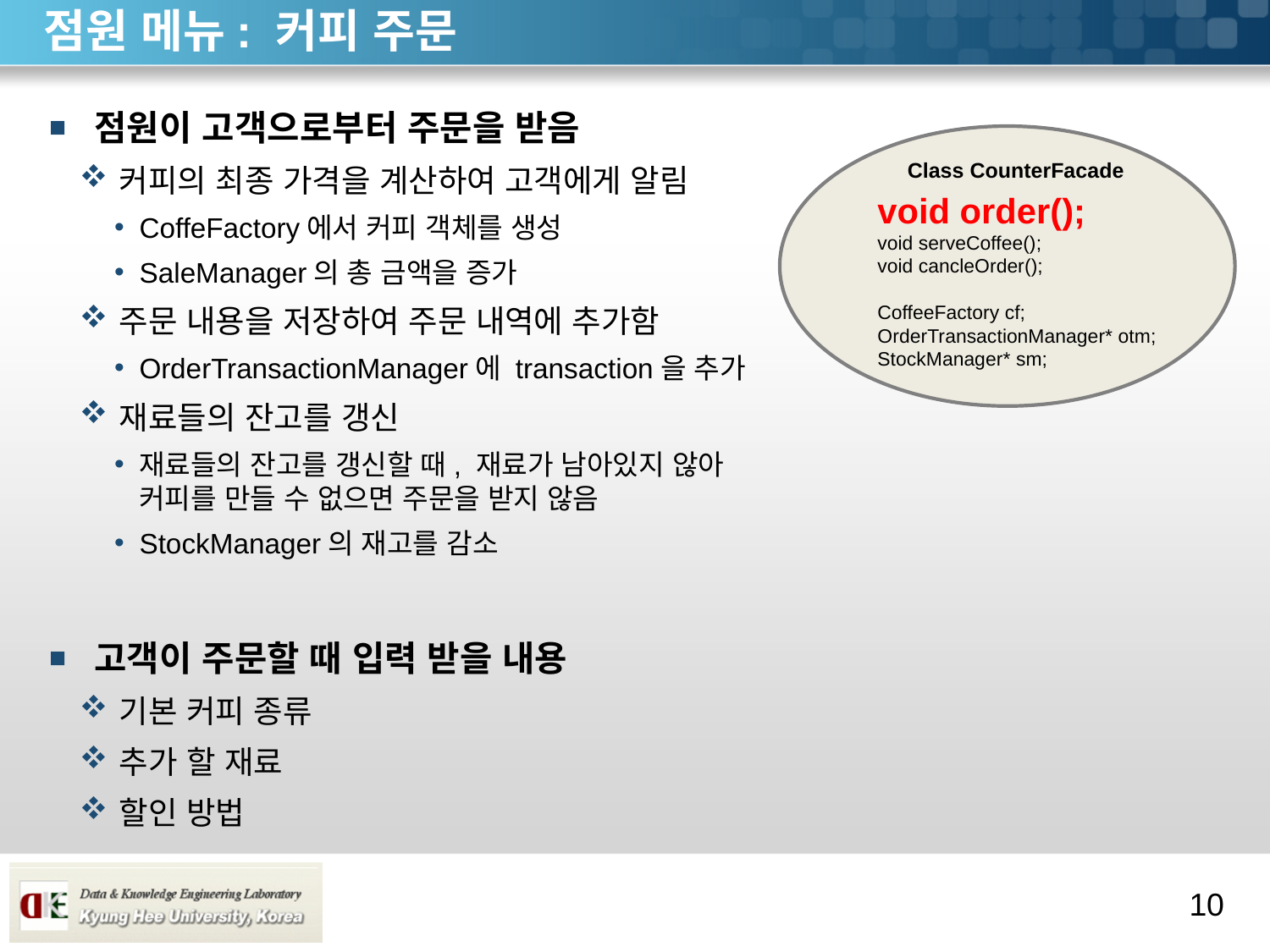

# 점원 메뉴: 커피 주문
점원이 고객으로부터 주문을 받음
커피의 최종 가격을 계산하여 고객에게 알림
CoffeFactory에서 커피 객체를 생성
SaleManager의 총 금액을 증가
주문 내용을 저장하여 주문 내역에 추가함
OrderTransactionManager에 transaction을 추가
재료들의 잔고를 갱신
재료들의 잔고를 갱신할 때, 재료가 남아있지 않아
커피를 만들 수 없으면 주문을 받지 않음
StockManager의 재고를 감소

고객이 주문할 때 입력 받을 내용
기본 커피 종류
추가 할 재료
할인 방법

Class CounterFacade
void order();
void serveCoffee();
void cancleOrder();

CoffeeFactory cf;
OrderTransactionManager* otm;
StockManager* sm;